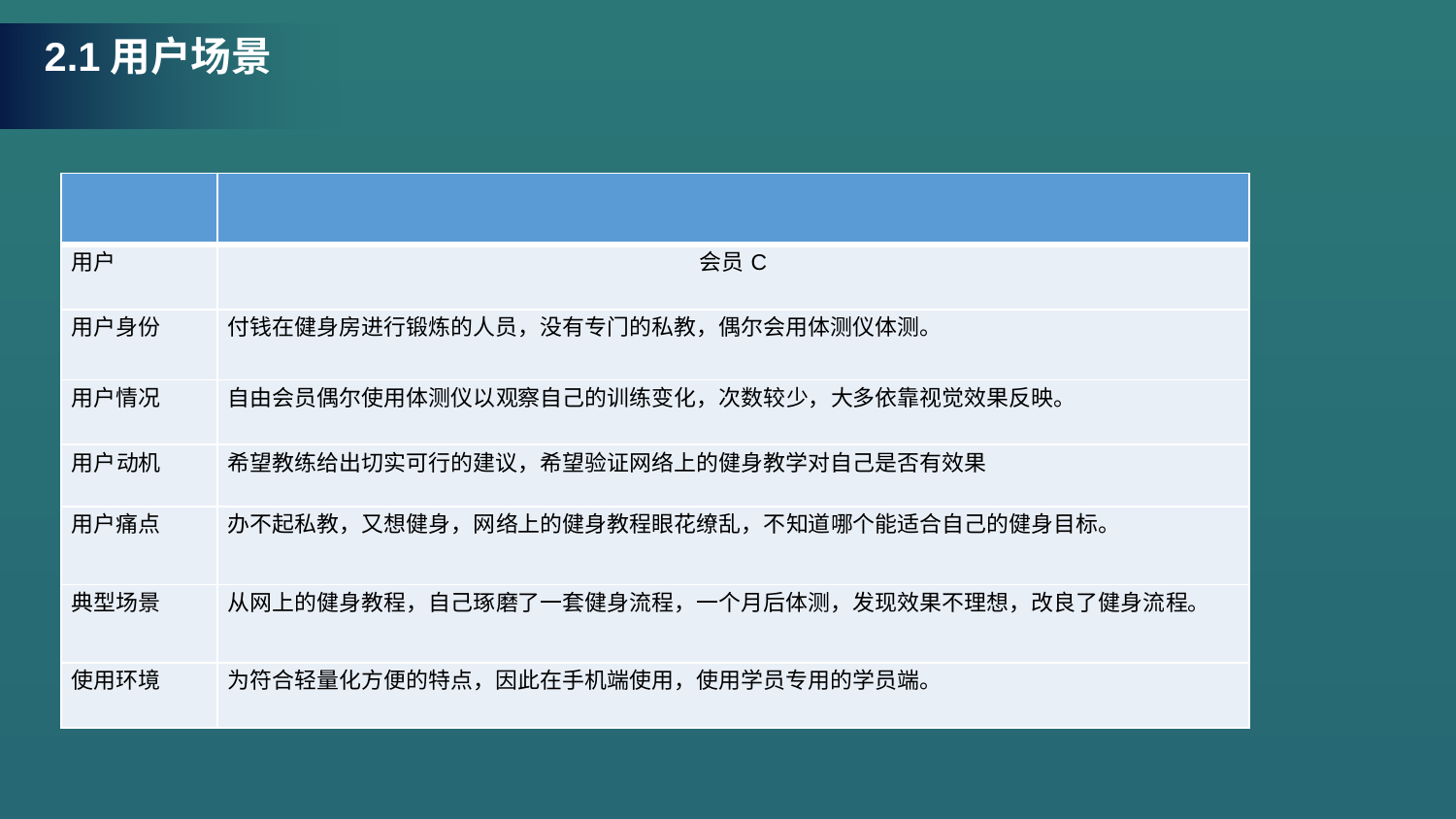

2.1用户场景
|  |  |
| --- | --- |
| 用户 | 会员C |
| 用户身份 | 付钱在健身房进行锻炼的人员，没有专门的私教，偶尔会用体测仪体测。 |
| 用户情况 | 自由会员偶尔使用体测仪以观察自己的训练变化，次数较少，大多依靠视觉效果反映。 |
| 用户动机 | 希望教练给出切实可行的建议，希望验证网络上的健身教学对自己是否有效果 |
| 用户痛点 | 办不起私教，又想健身，网络上的健身教程眼花缭乱，不知道哪个能适合自己的健身目标。 |
| 典型场景 | 从网上的健身教程，自己琢磨了一套健身流程，一个月后体测，发现效果不理想，改良了健身流程。 |
| 使用环境 | 为符合轻量化方便的特点，因此在手机端使用，使用学员专用的学员端。 |